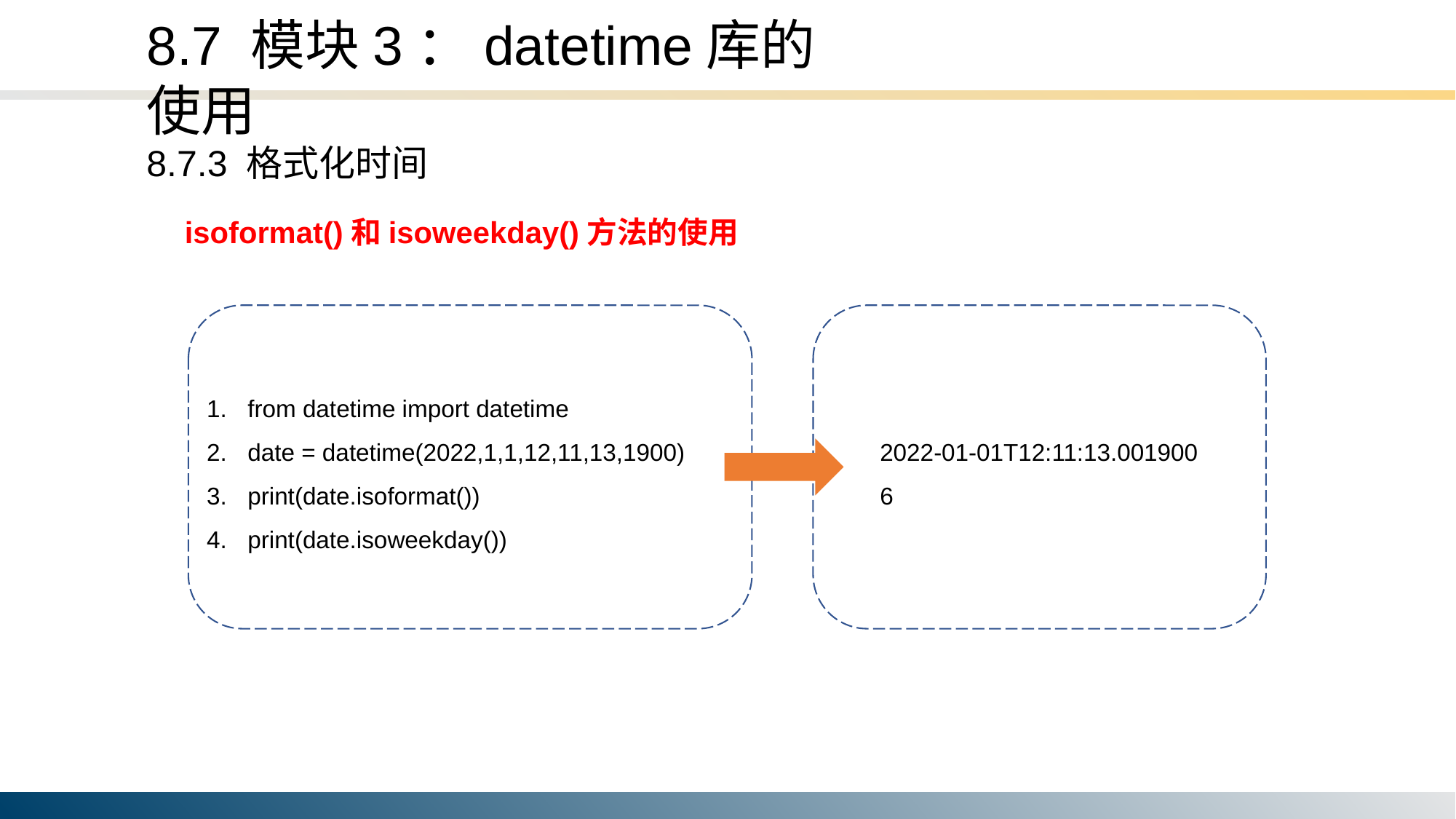

8.7 模块3：datetime库的使用
8.7.3 格式化时间
isoformat()和isoweekday()方法的使用

from datetime import datetime
date = datetime(2022,1,1,12,11,13,1900)
print(date.isoformat())
print(date.isoweekday())
2022-01-01T12:11:13.001900
6